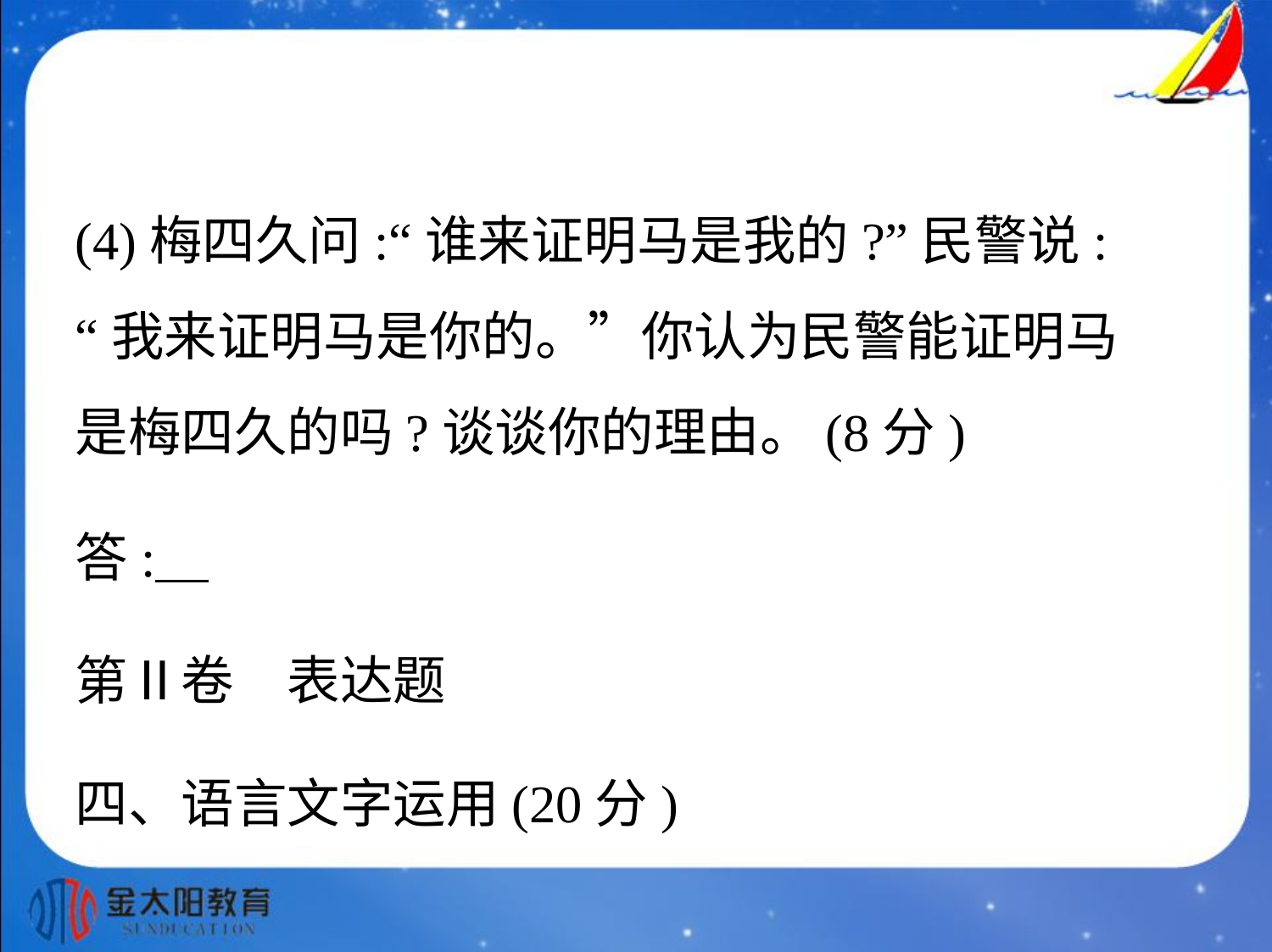

(4)梅四久问:“谁来证明马是我的?”民警说:
“我来证明马是你的。”你认为民警能证明马
是梅四久的吗?谈谈你的理由。(8分)
答:
第Ⅱ卷　表达题
四、语言文字运用(20分)